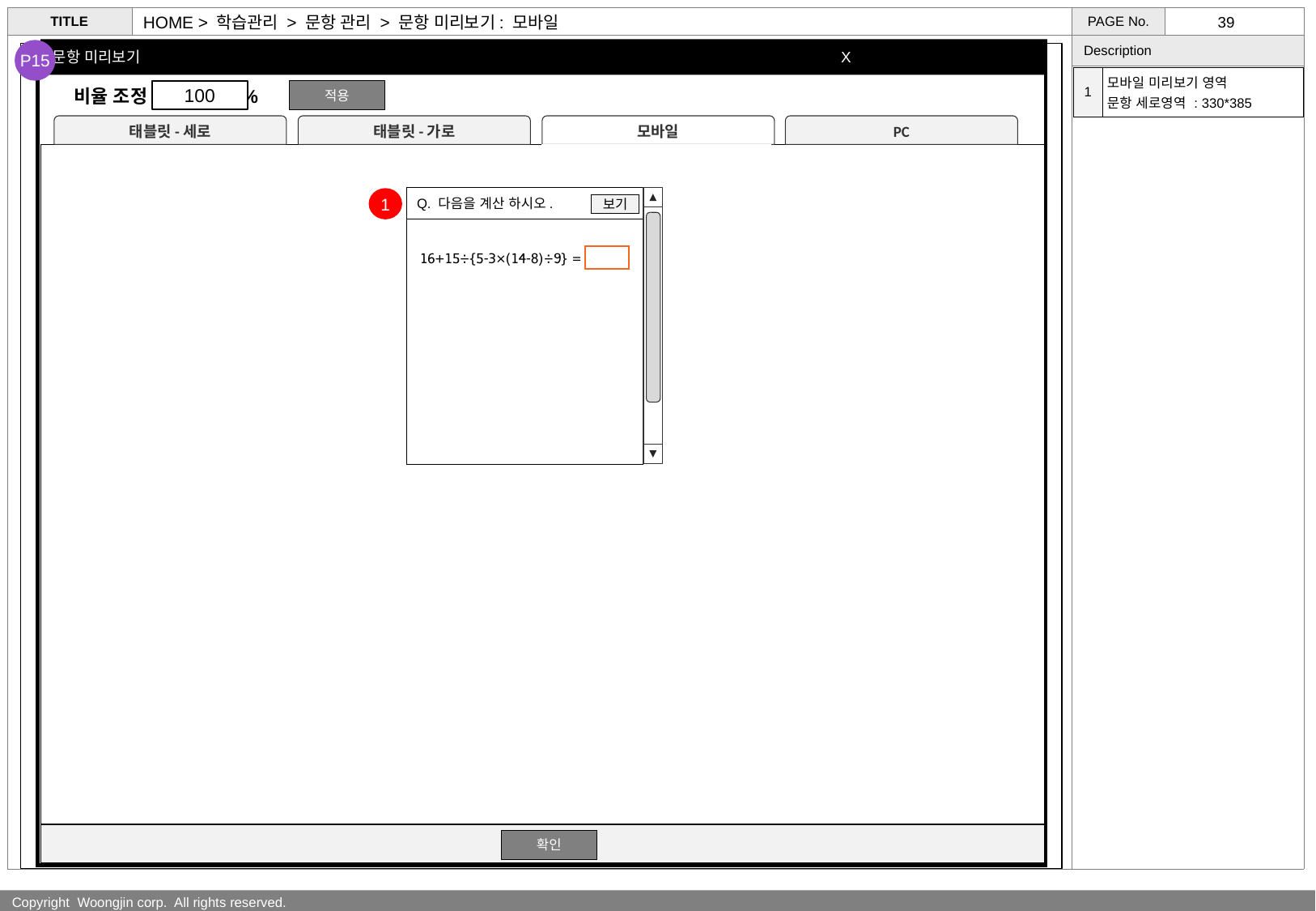

# HOME > 학습관리 > 문항 관리 > 문항 미리보기: 모바일
문항 미리보기                                                                                                                                                                    X
P15
| 1 | 모바일 미리보기 영역 문항 세로영역 : 330\*385 |
| --- | --- |

100
적용
비율 조정                 %
태블릿-세로
태블릿-가로
모바일
PC

1
보기
Q. 다음을 계산 하시오.

16+15÷{5-3×(14-8)÷9} =

확인